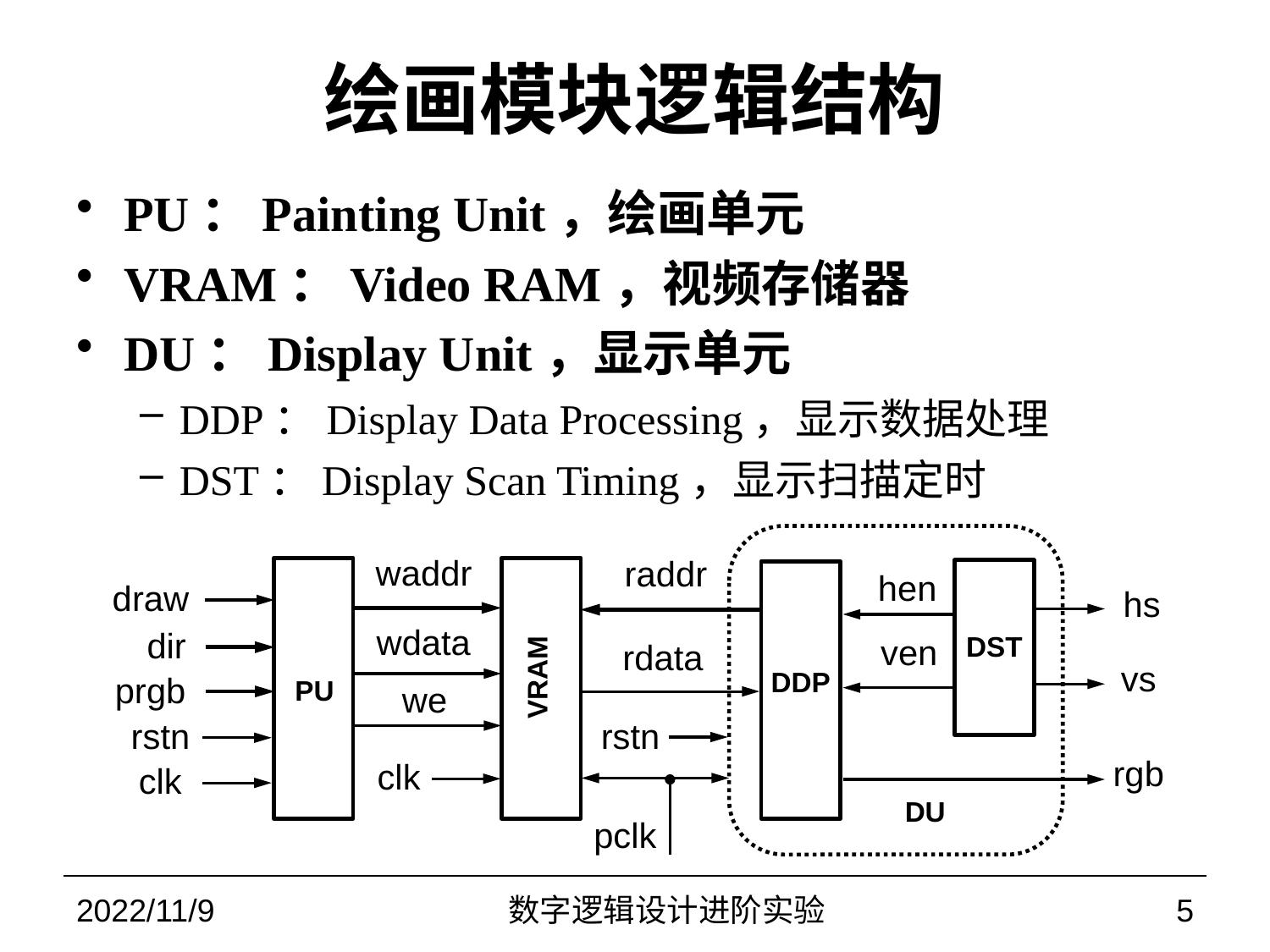

# 绘画模块逻辑结构
PU：Painting Unit，绘画单元
VRAM：Video RAM，视频存储器
DU：Display Unit，显示单元
DDP：Display Data Processing，显示数据处理
DST：Display Scan Timing，显示扫描定时

waddr
raddr
rdata

hen

draw
hs
wdata
dir
DST
ven
VRAM
vs
DDP
PU
prgb
we
rstn
clk
rgb
clk
DU
pclk
rstn
2022/11/9
数字逻辑设计进阶实验
5